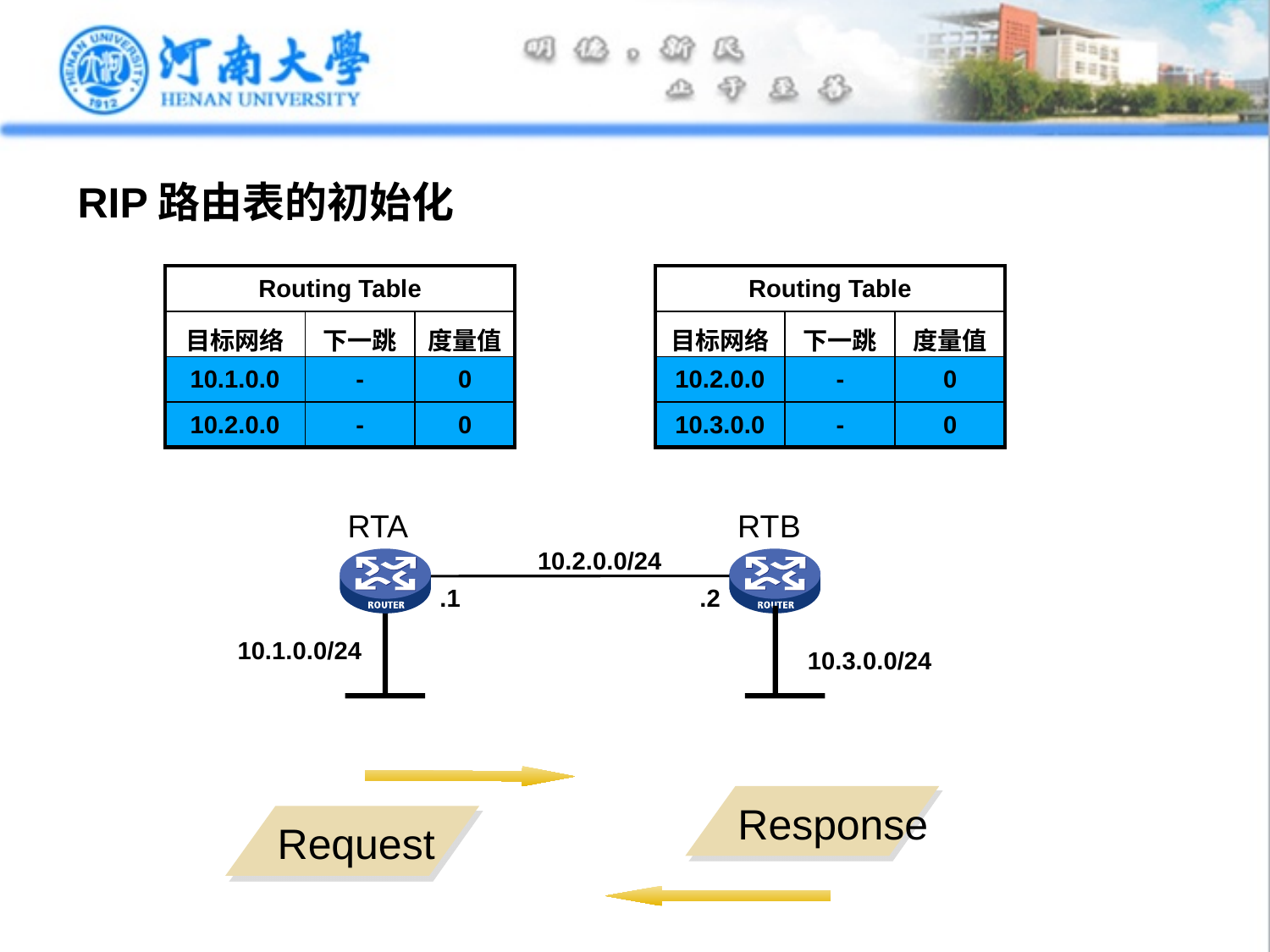

# RIP路由表的初始化
| Routing Table |  |  |
| --- | --- | --- |
| 目标网络 | 下一跳 | 度量值 |
| 10.1.0.0 | - | 0 |
| 10.2.0.0 | - | 0 |
| Routing Table |  |  |
| --- | --- | --- |
| 目标网络 | 下一跳 | 度量值 |
| 10.2.0.0 | - | 0 |
| 10.3.0.0 | - | 0 |
RTA
RTB
10.2.0.0/24

.1
.2

10.1.0.0/24
10.3.0.0/24

Response

Request